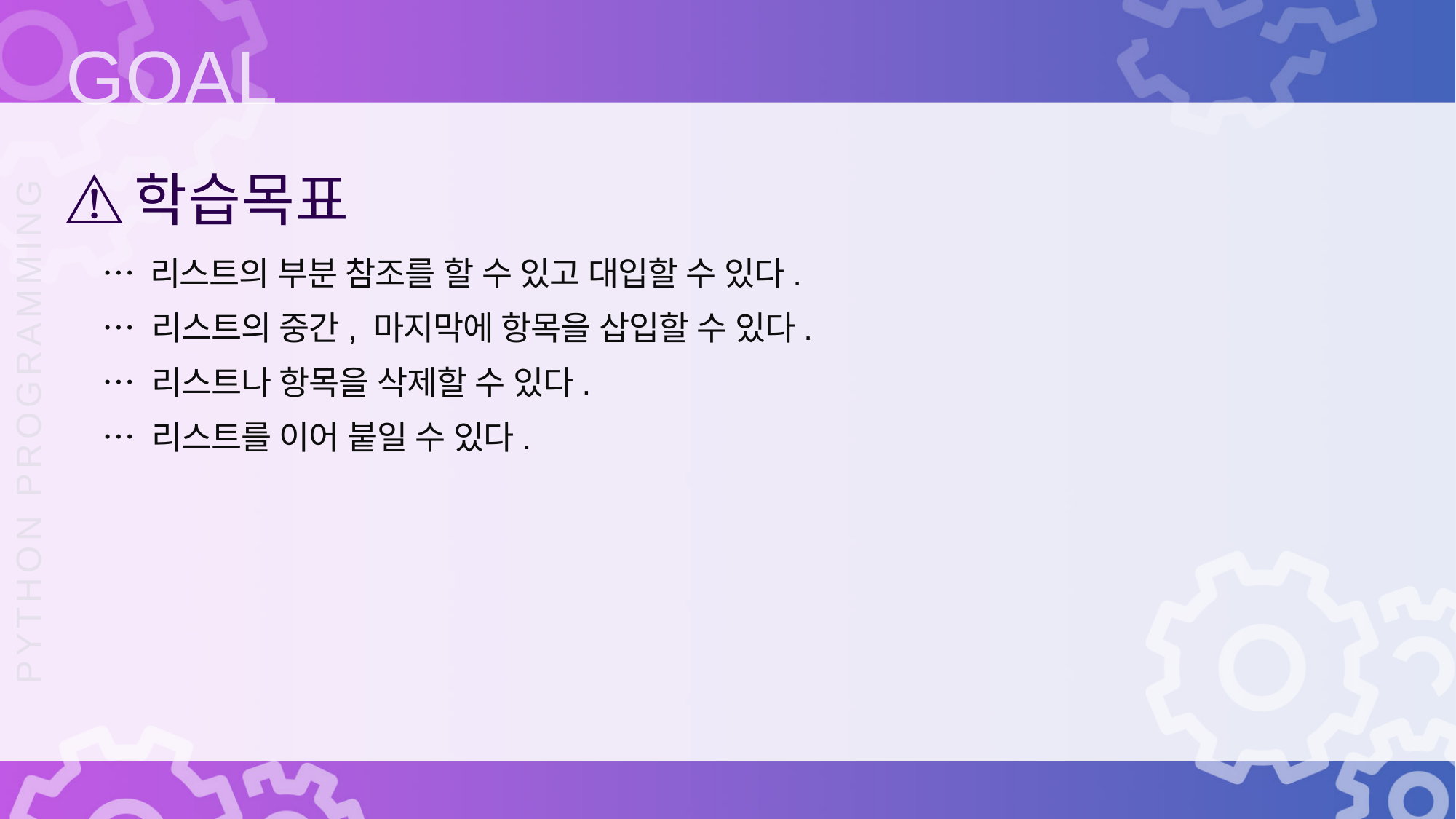

학습목표
… 리스트의 부분 참조를 할 수 있고 대입할 수 있다.
… 리스트의 중간, 마지막에 항목을 삽입할 수 있다.
… 리스트나 항목을 삭제할 수 있다.
… 리스트를 이어 붙일 수 있다.